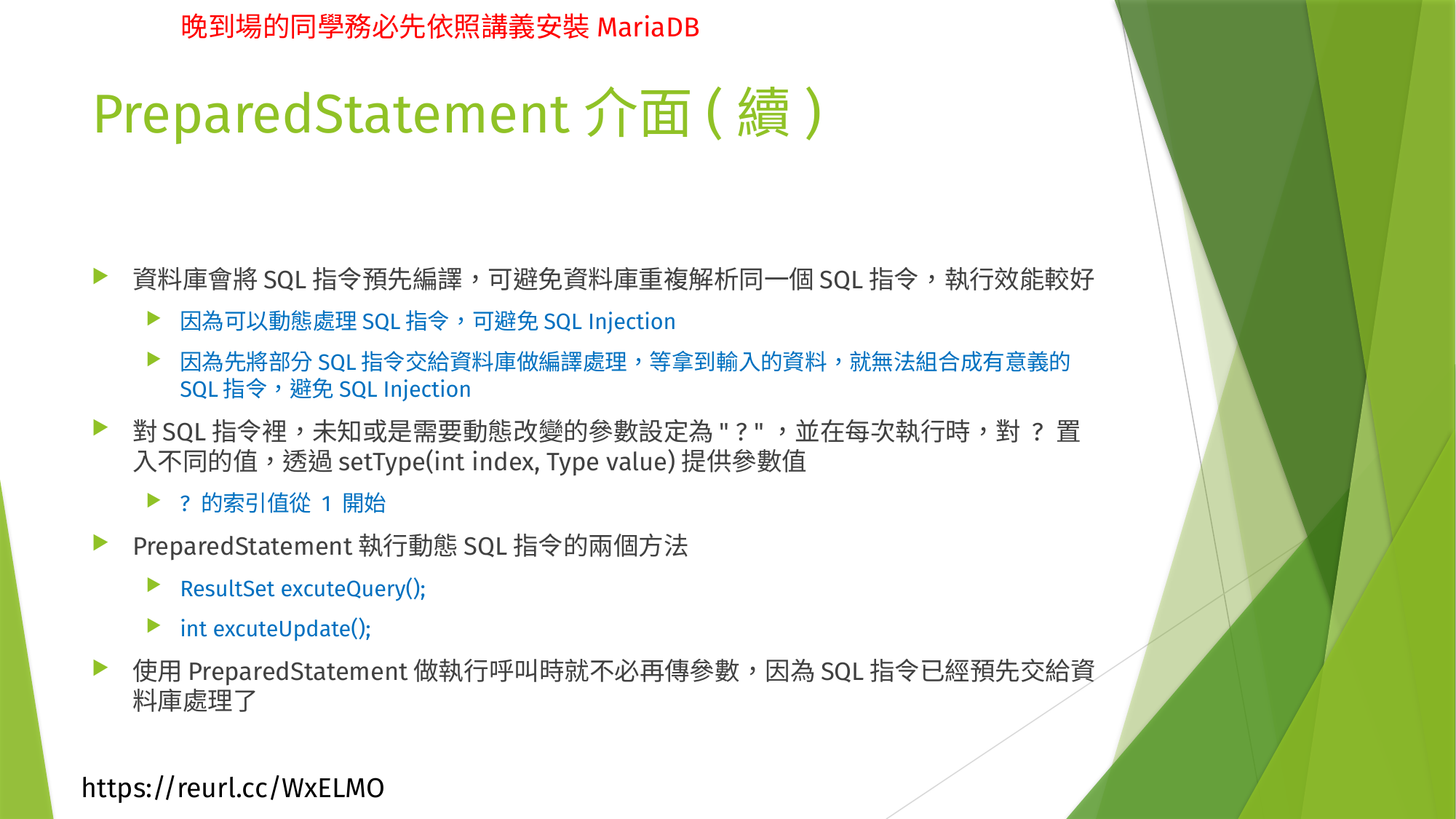

# PreparedStatement介面(續)
資料庫會將SQL指令預先編譯，可避免資料庫重複解析同一個SQL指令，執行效能較好
因為可以動態處理SQL指令，可避免SQL Injection
因為先將部分SQL指令交給資料庫做編譯處理，等拿到輸入的資料，就無法組合成有意義的SQL指令，避免SQL Injection
對SQL指令裡，未知或是需要動態改變的參數設定為" ? "，並在每次執行時，對 ? 置入不同的值，透過setType(int index, Type value)提供參數值
? 的索引值從 1 開始
PreparedStatement執行動態SQL指令的兩個方法
ResultSet excuteQuery();
int excuteUpdate();
使用PreparedStatement做執行呼叫時就不必再傳參數，因為SQL指令已經預先交給資料庫處理了